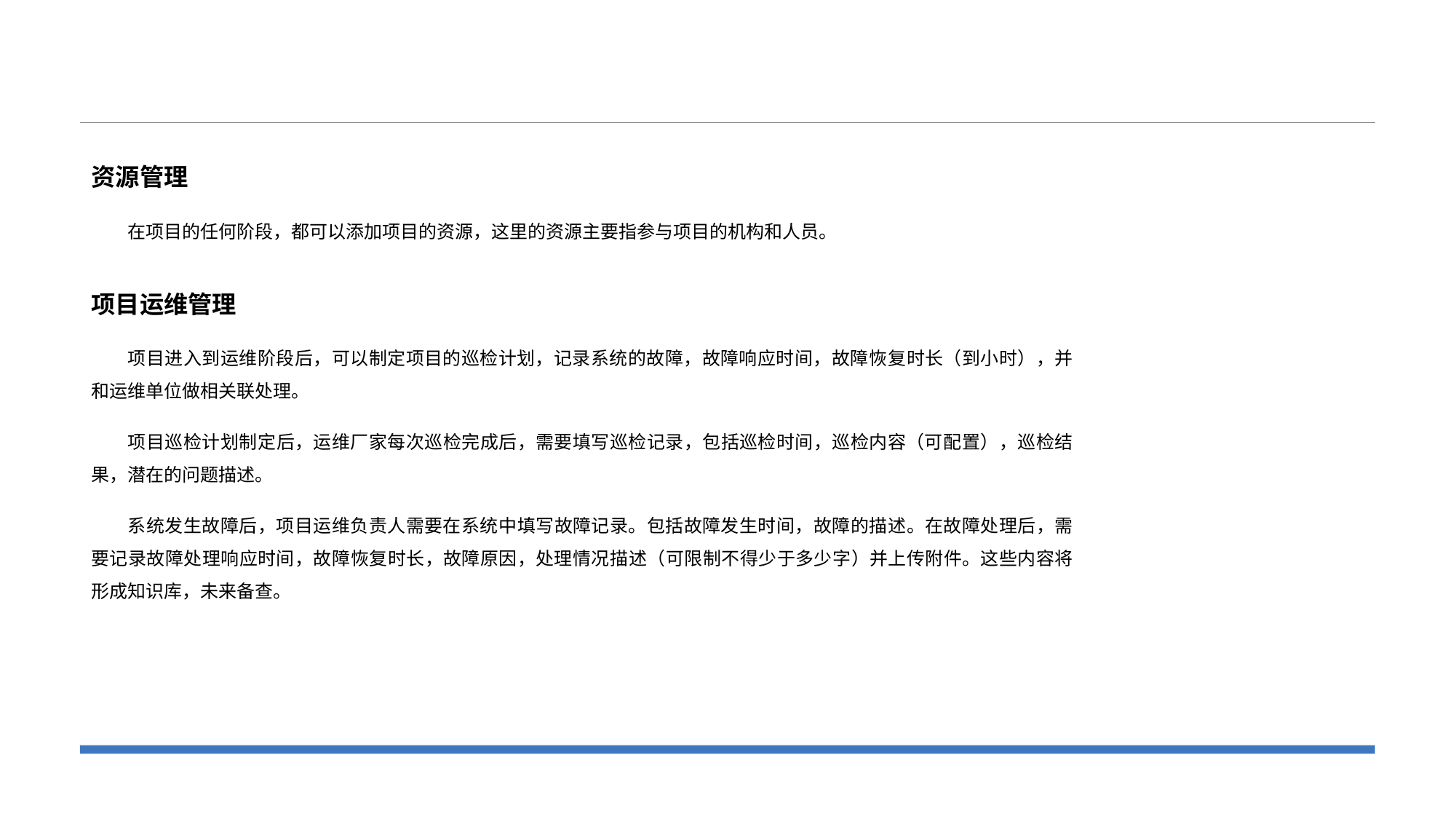

资源管理
在项目的任何阶段，都可以添加项目的资源，这里的资源主要指参与项目的机构和人员。
项目运维管理
项目进入到运维阶段后，可以制定项目的巡检计划，记录系统的故障，故障响应时间，故障恢复时长（到小时），并和运维单位做相关联处理。
项目巡检计划制定后，运维厂家每次巡检完成后，需要填写巡检记录，包括巡检时间，巡检内容（可配置），巡检结果，潜在的问题描述。
系统发生故障后，项目运维负责人需要在系统中填写故障记录。包括故障发生时间，故障的描述。在故障处理后，需要记录故障处理响应时间，故障恢复时长，故障原因，处理情况描述（可限制不得少于多少字）并上传附件。这些内容将形成知识库，未来备查。